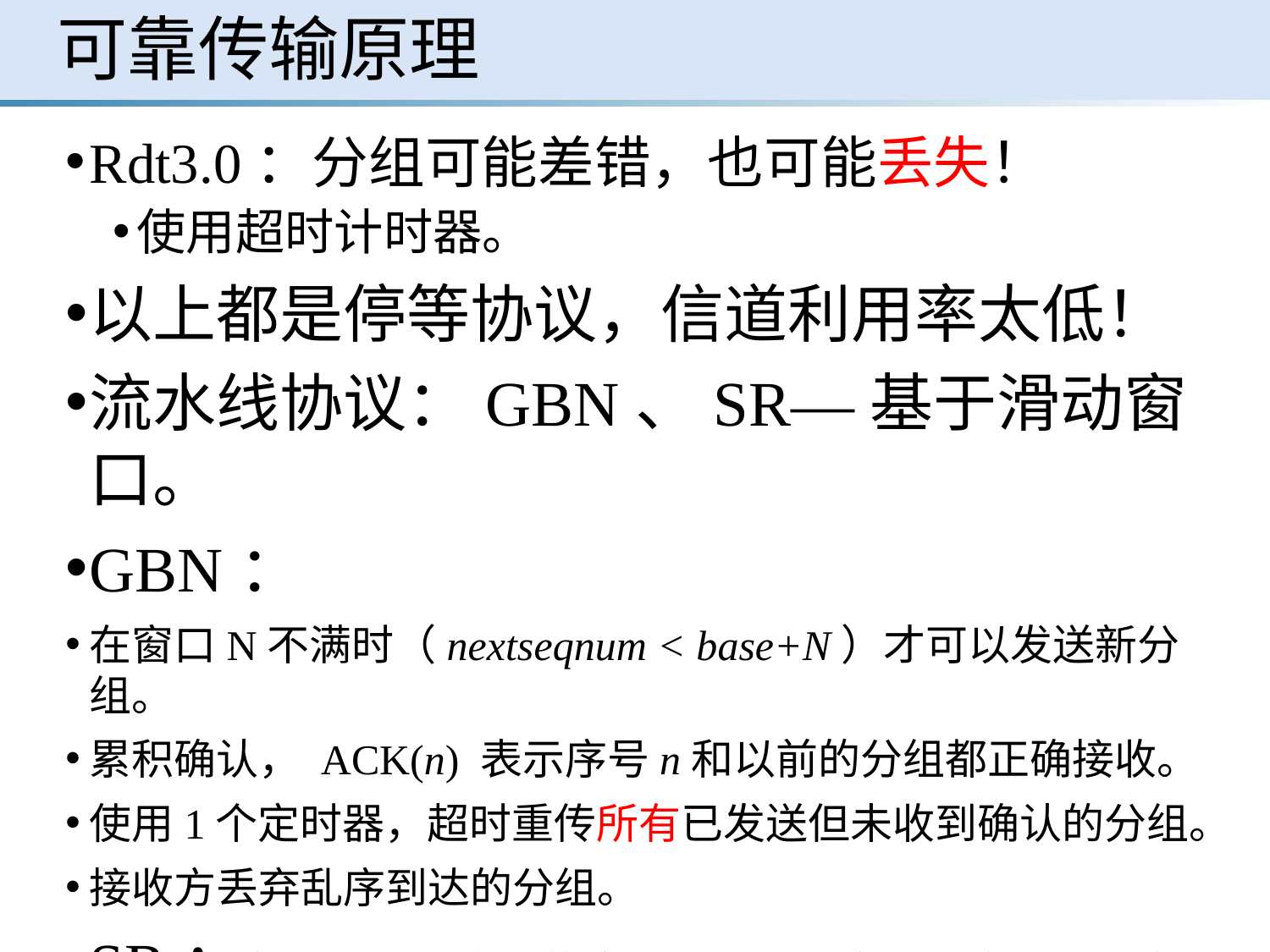

# 可靠传输原理
Rdt3.0：分组可能差错，也可能丢失！
使用超时计时器。
以上都是停等协议，信道利用率太低！
流水线协议：GBN、SR—基于滑动窗口。
GBN：
在窗口N不满时（nextseqnum < base+N）才可以发送新分组。
累积确认， ACK(n) 表示序号n和以前的分组都正确接收。
使用1个定时器，超时重传所有已发送但未收到确认的分组。
接收方丢弃乱序到达的分组。
SR：每个分组有自己的定时器，接收方分别确认，乱序到达的缓存起来。超时仅重传超时的分组。